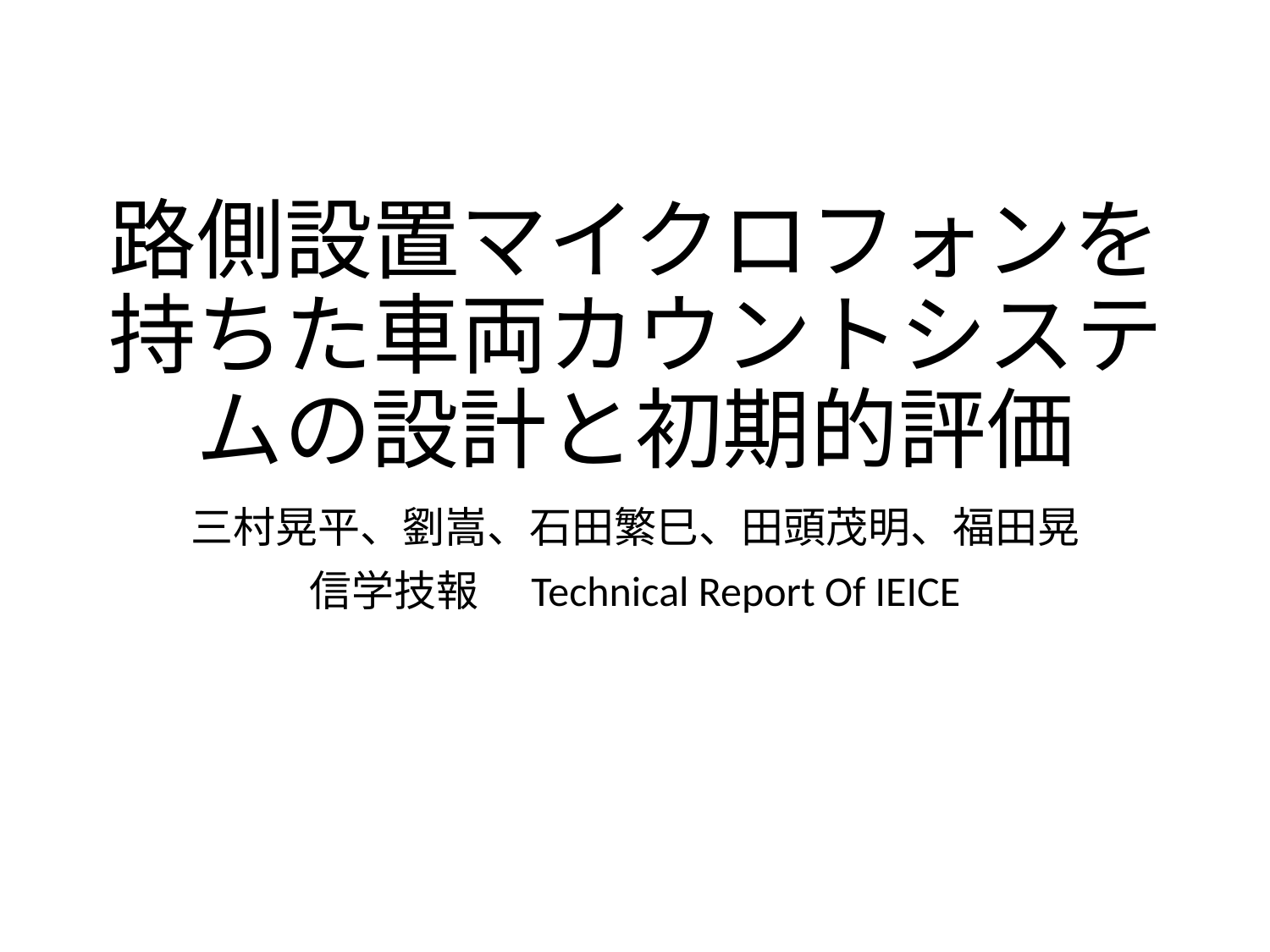

# 路側設置マイクロフォンを持ちた車両カウントシステムの設計と初期的評価
三村晃平、劉嵩、石田繁巳、田頭茂明、福田晃
信学技報　Technical Report Of IEICE